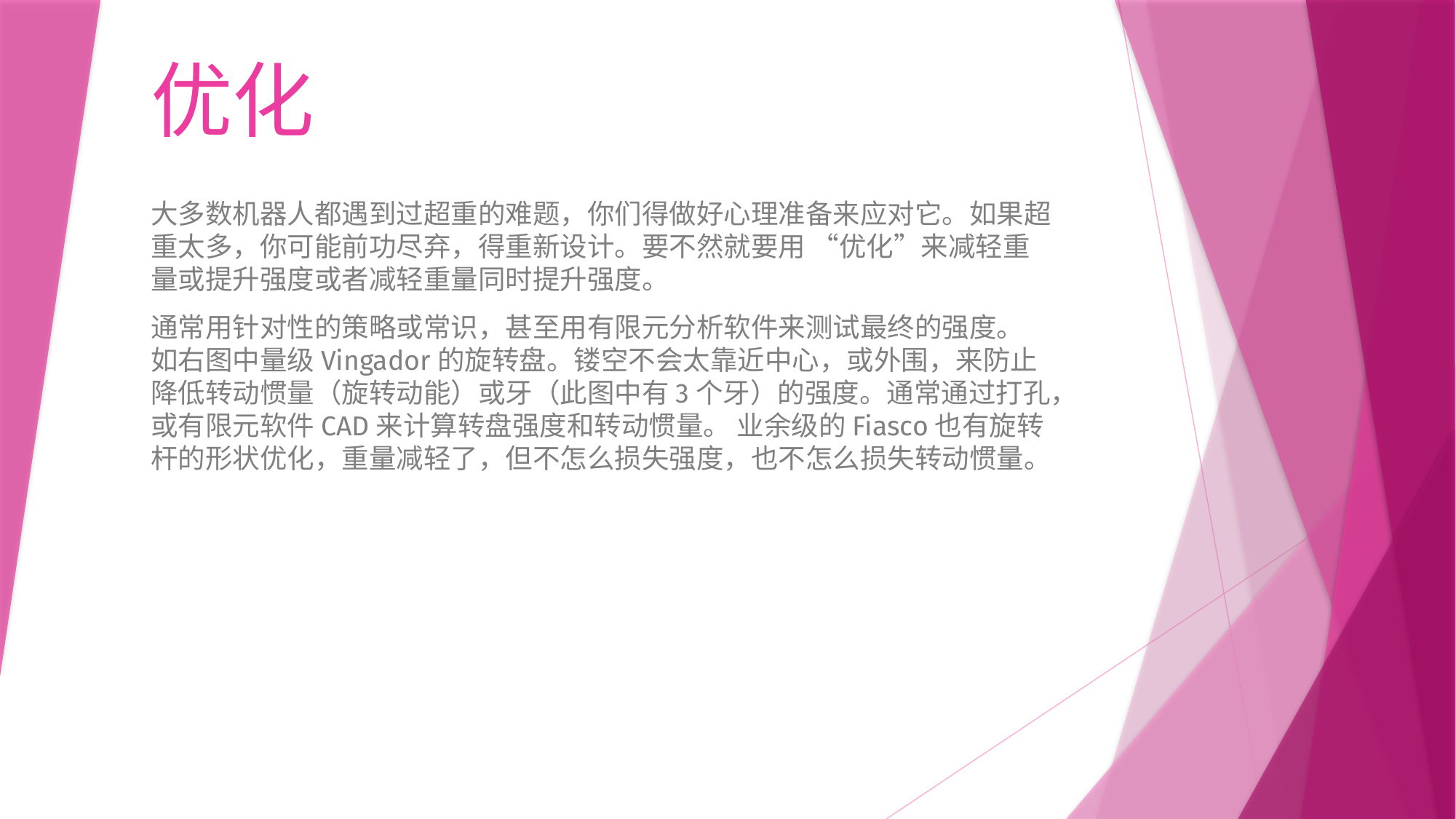

# 优化
大多数机器人都遇到过超重的难题，你们得做好心理准备来应对它。如果超重太多，你可能前功尽弃，得重新设计。要不然就要用 “优化”来减轻重量或提升强度或者减轻重量同时提升强度。
通常用针对性的策略或常识，甚至用有限元分析软件来测试最终的强度。 如右图中量级Vingador的旋转盘。镂空不会太靠近中心，或外围，来防止降低转动惯量（旋转动能）或牙（此图中有3个牙）的强度。通常通过打孔，或有限元软件CAD来计算转盘强度和转动惯量。 业余级的Fiasco也有旋转杆的形状优化，重量减轻了，但不怎么损失强度，也不怎么损失转动惯量。